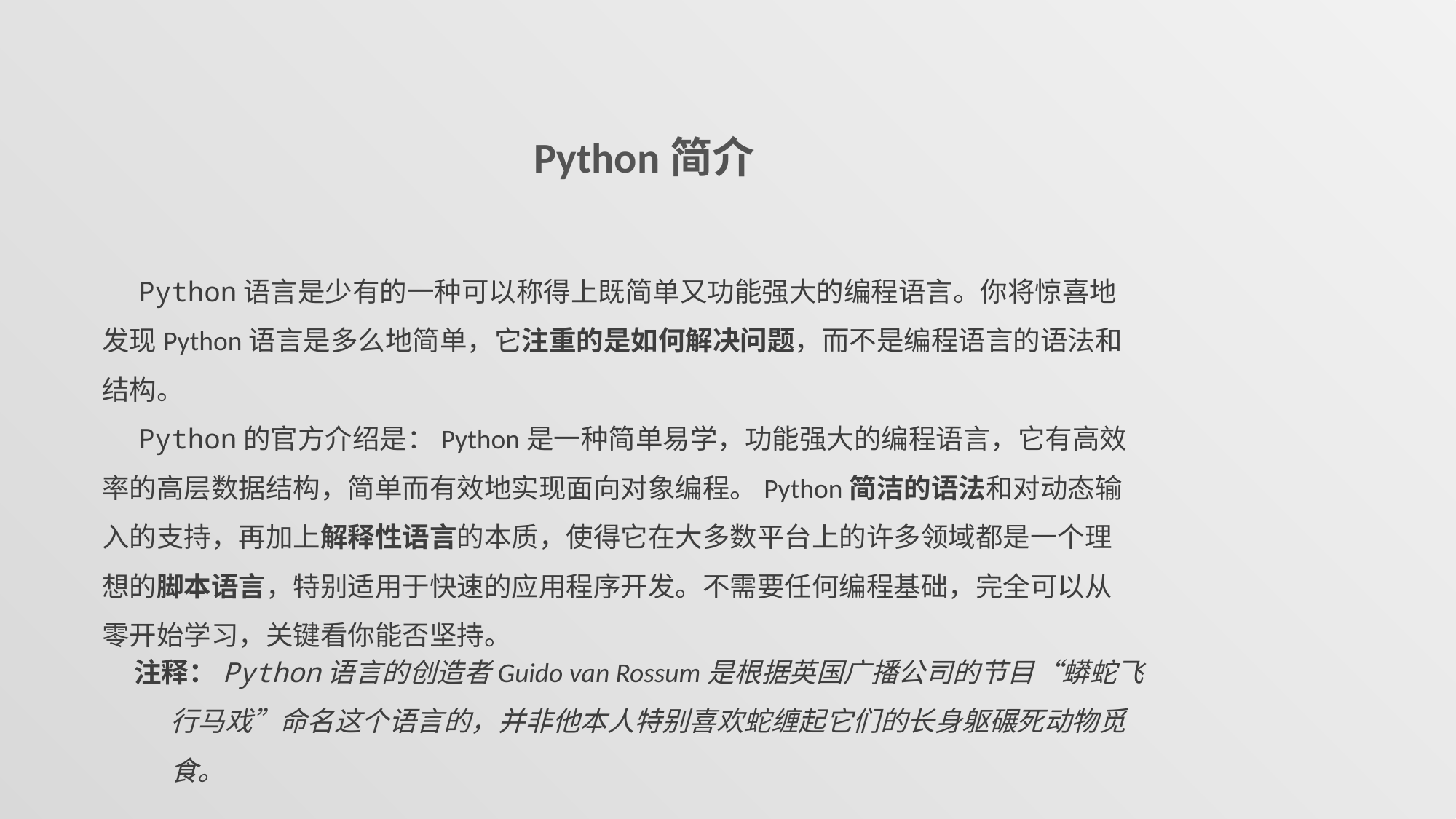

Python简介

Python语言是少有的一种可以称得上既简单又功能强大的编程语言。你将惊喜地发现Python语言是多么地简单，它注重的是如何解决问题，而不是编程语言的语法和结构。
Python的官方介绍是：Python是一种简单易学，功能强大的编程语言，它有高效率的高层数据结构，简单而有效地实现面向对象编程。Python简洁的语法和对动态输入的支持，再加上解释性语言的本质，使得它在大多数平台上的许多领域都是一个理想的脚本语言，特别适用于快速的应用程序开发。不需要任何编程基础，完全可以从零开始学习，关键看你能否坚持。
注释：Python语言的创造者Guido van Rossum是根据英国广播公司的节目“蟒蛇飞行马戏”命名这个语言的，并非他本人特别喜欢蛇缠起它们的长身躯碾死动物觅食。